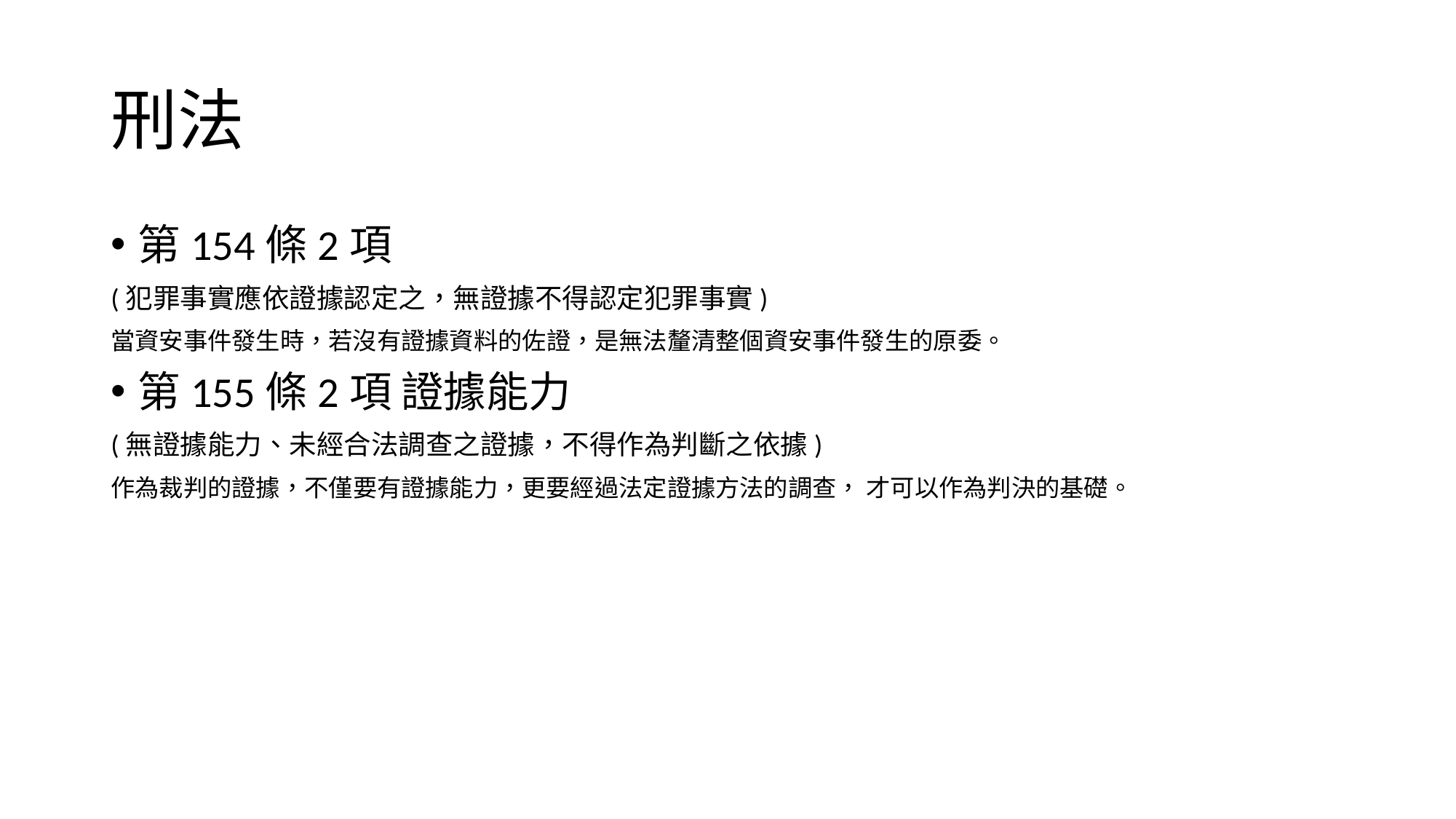

# 刑法
第154條2項
(犯罪事實應依證據認定之，無證據不得認定犯罪事實)
當資安事件發生時，若沒有證據資料的佐證，是無法釐清整個資安事件發生的原委。
第155條2項 證據能力
(無證據能力、未經合法調查之證據，不得作為判斷之依據)
作為裁判的證據，不僅要有證據能力，更要經過法定證據方法的調查， 才可以作為判決的基礎。